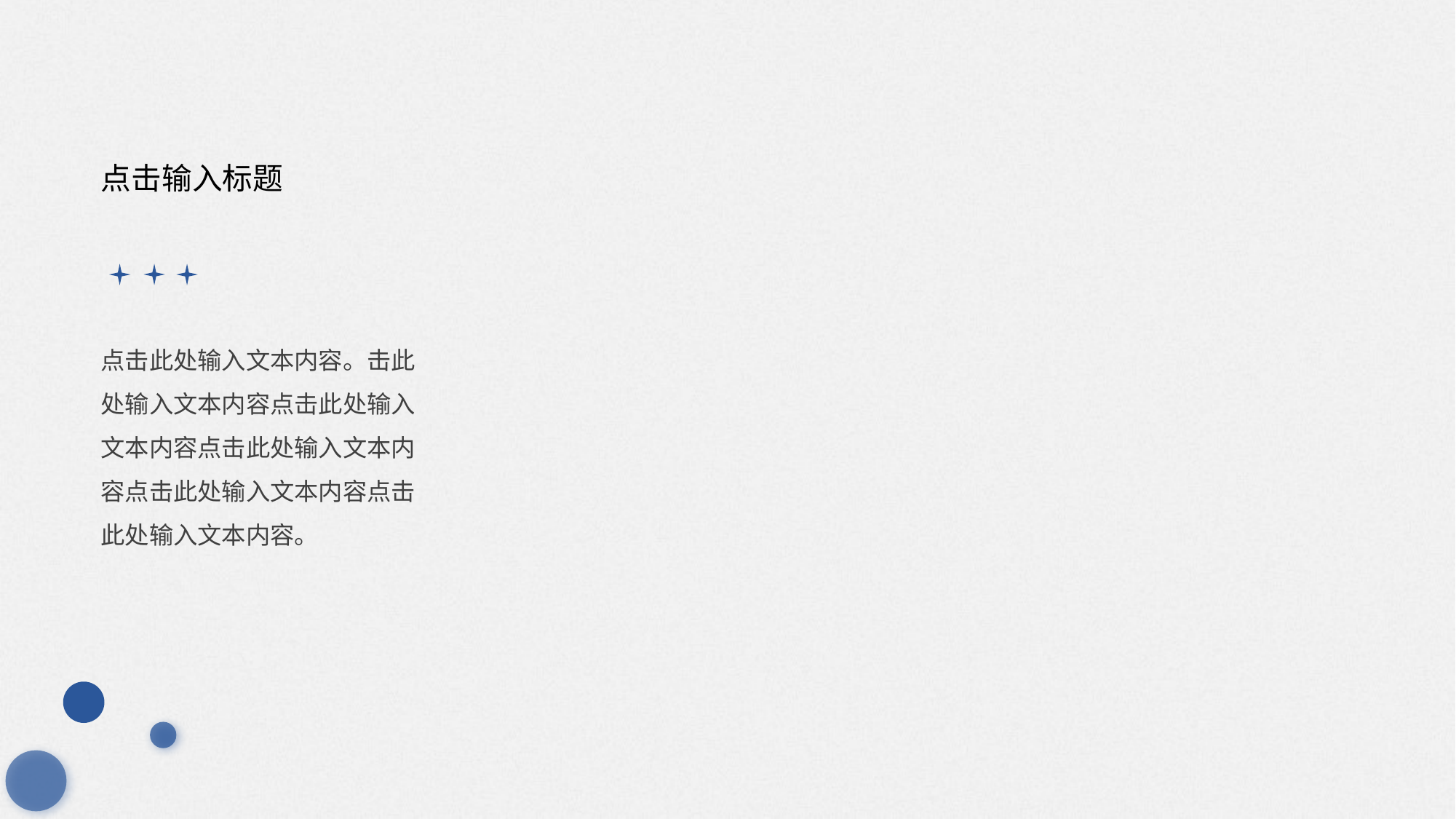

点击输入标题

点击此处输入文本内容。击此处输入文本内容点击此处输入文本内容点击此处输入文本内容点击此处输入文本内容点击此处输入文本内容。